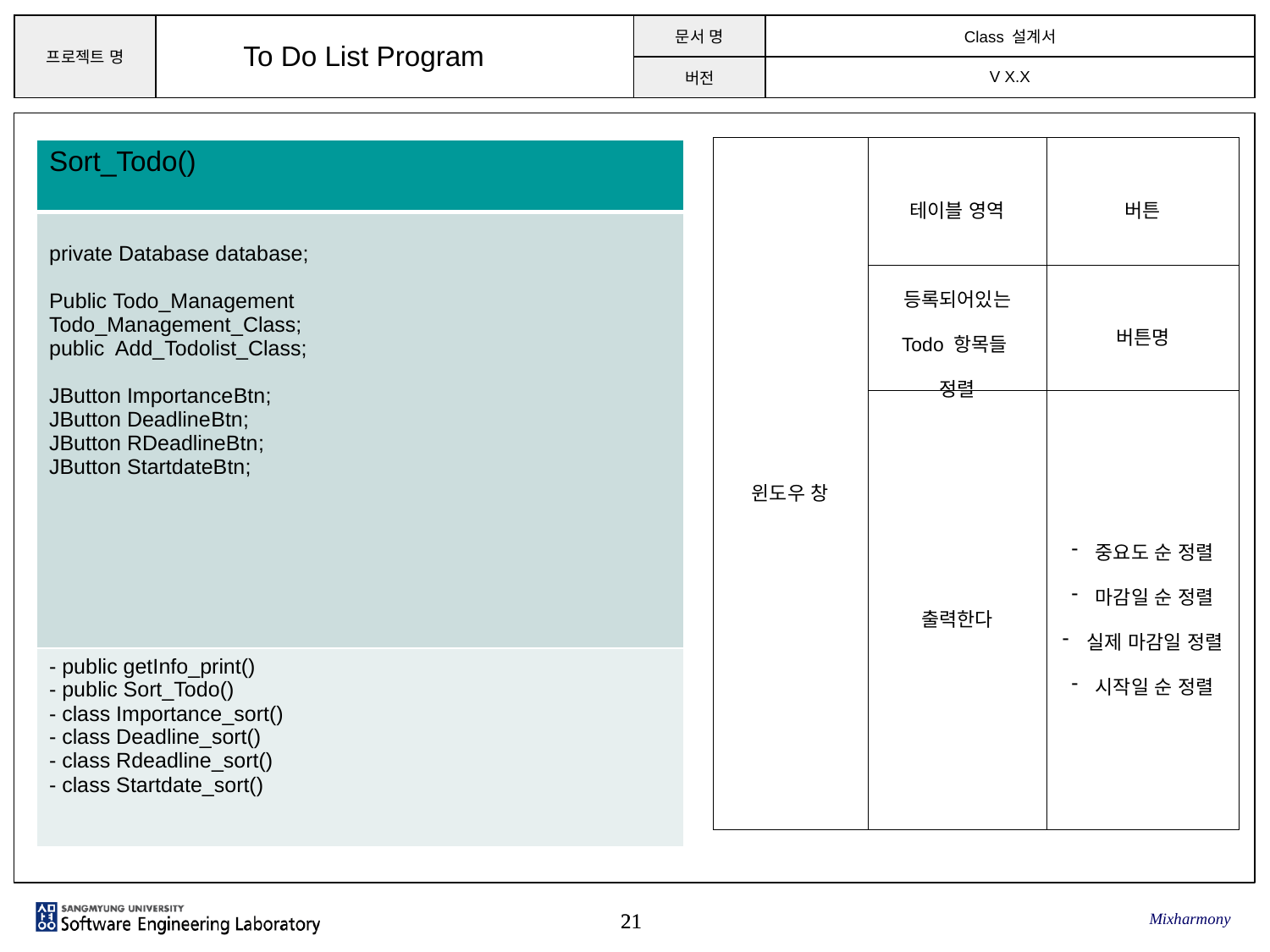

To Do List Program
| 윈도우 창 | 테이블 영역 | 버튼 |
| --- | --- | --- |
|  | 등록되어있는 Todo 항목들 정렬 | 버튼명 |
|  | 출력한다 | 중요도 순 정렬 마감일 순 정렬 실제 마감일 정렬 시작일 순 정렬 |
| Sort\_Todo() |
| --- |
| private Database database; Public Todo\_Management Todo\_Management\_Class; public Add\_Todolist\_Class; JButton ImportanceBtn; JButton DeadlineBtn; JButton RDeadlineBtn; JButton StartdateBtn; |
| - public getInfo\_print() - public Sort\_Todo() - class Importance\_sort() - class Deadline\_sort() - class Rdeadline\_sort() - class Startdate\_sort() |
Mixharmony